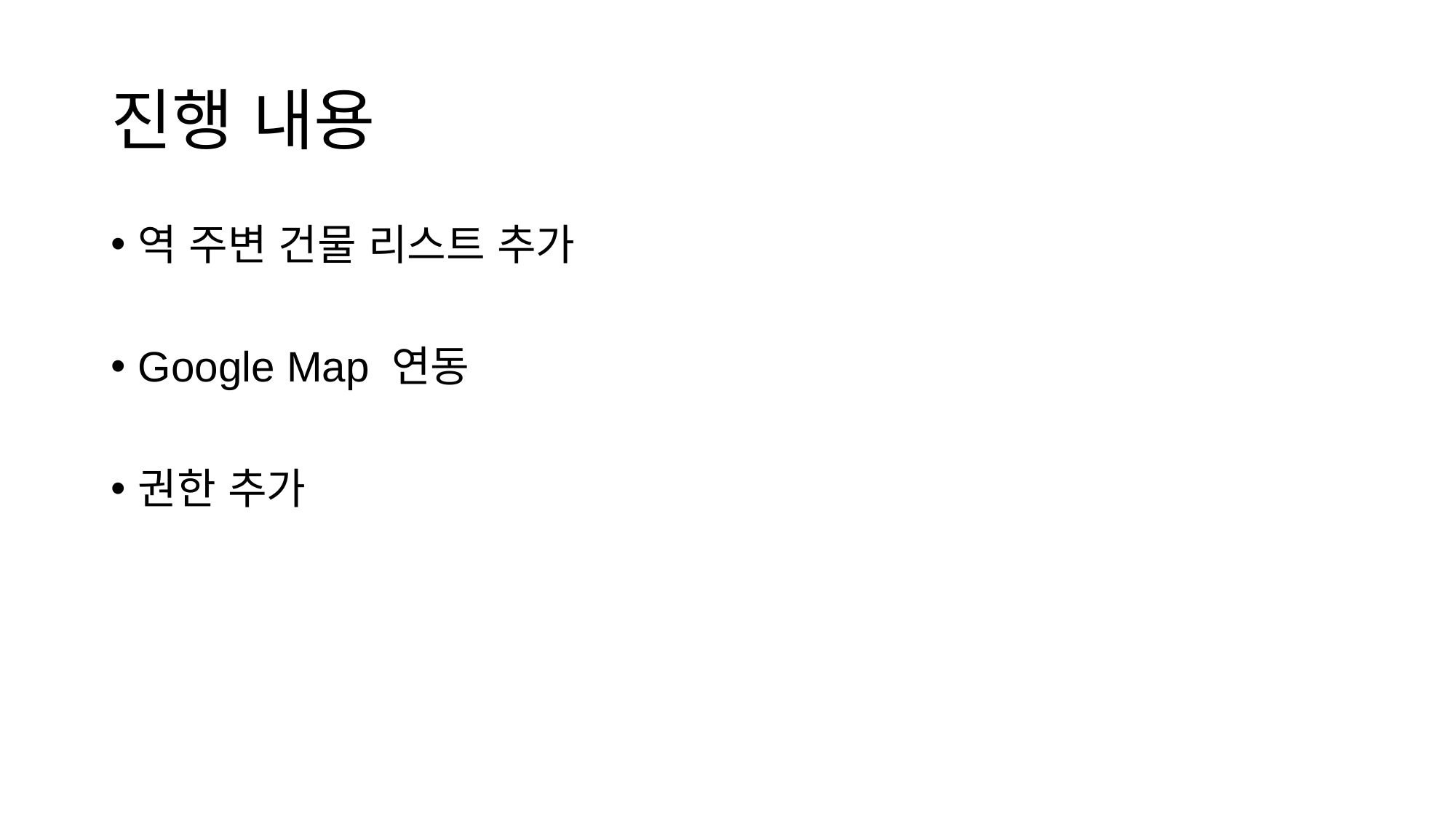

# 진행 내용
역 주변 건물 리스트 추가

Google Map 연동

권한 추가